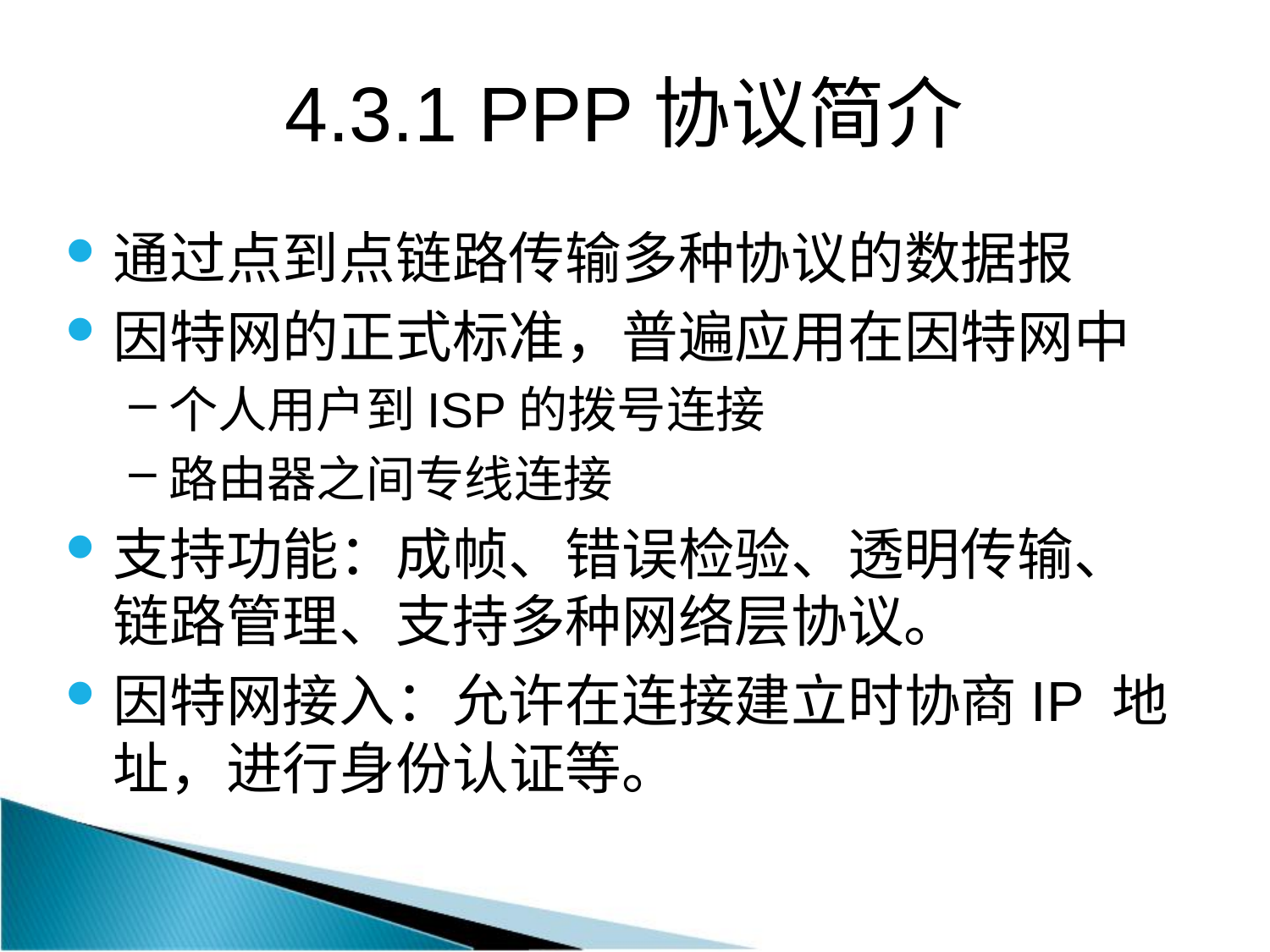

4.3.1 PPP协议简介
通过点到点链路传输多种协议的数据报
因特网的正式标准，普遍应用在因特网中
个人用户到ISP的拨号连接
路由器之间专线连接
支持功能：成帧、错误检验、透明传输、链路管理、支持多种网络层协议。
因特网接入：允许在连接建立时协商IP 地址，进行身份认证等。